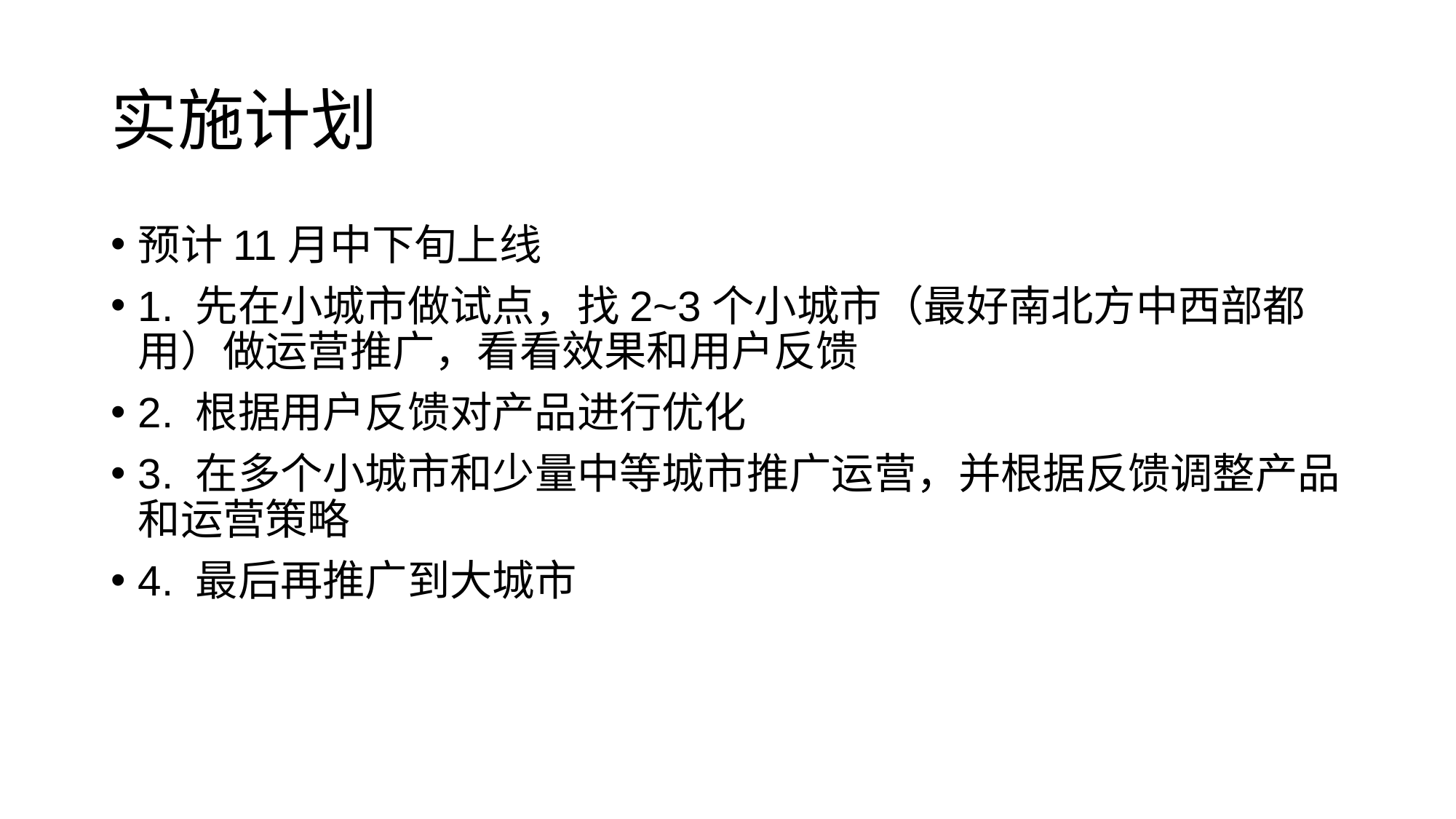

# 实施计划
预计11月中下旬上线
1. 先在小城市做试点，找2~3个小城市（最好南北方中西部都用）做运营推广，看看效果和用户反馈
2. 根据用户反馈对产品进行优化
3. 在多个小城市和少量中等城市推广运营，并根据反馈调整产品和运营策略
4. 最后再推广到大城市